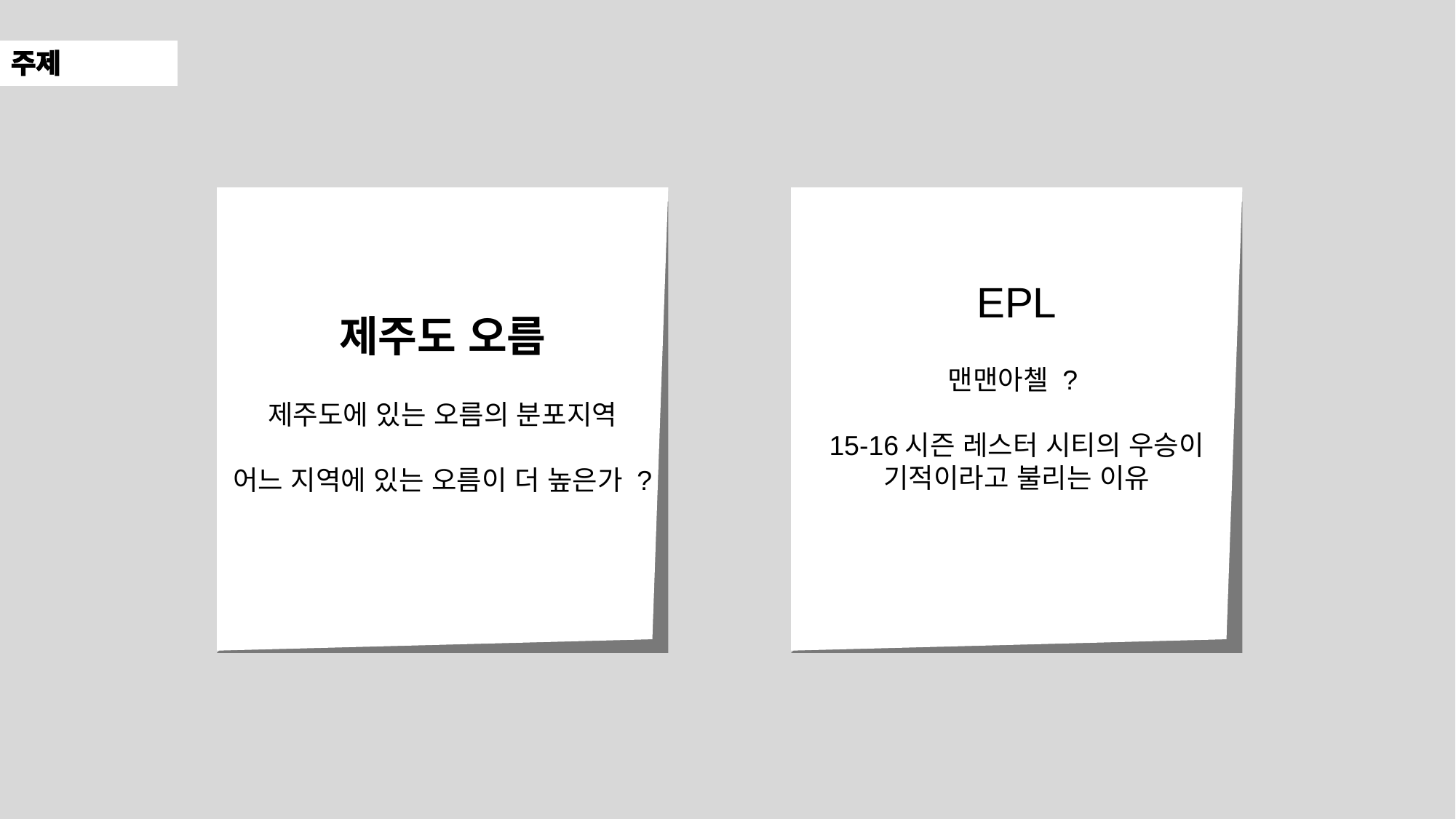

주제
제주도 오름

제주도에 있는 오름의 분포지역

어느 지역에 있는 오름이 더 높은가 ?

EPL

맨맨아첼 ?

15-16시즌 레스터 시티의 우승이 기적이라고 불리는 이유